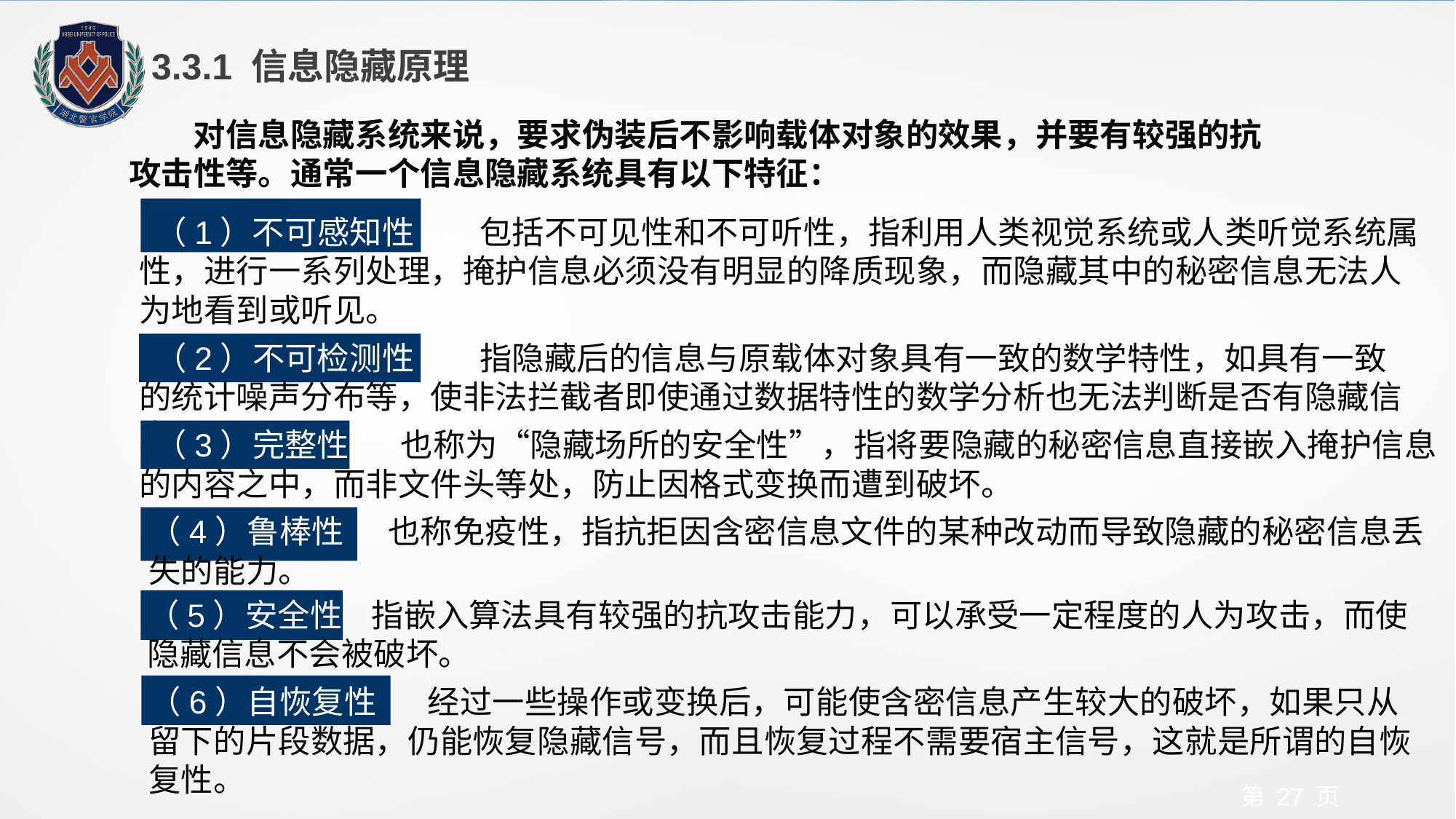

3.3.1 信息隐藏原理
　　对信息隐藏系统来说，要求伪装后不影响载体对象的效果，并要有较强的抗攻击性等。通常一个信息隐藏系统具有以下特征：

 （1）不可感知性         包括不可见性和不可听性，指利用人类视觉系统或人类听觉系统属性，进行一系列处理，掩护信息必须没有明显的降质现象，而隐藏其中的秘密信息无法人为地看到或听见。
 （2）不可检测性         指隐藏后的信息与原载体对象具有一致的数学特性，如具有一致的统计噪声分布等，使非法拦截者即使通过数据特性的数学分析也无法判断是否有隐藏信息。

 （3）完整性       也称为“隐藏场所的安全性”，指将要隐藏的秘密信息直接嵌入掩护信息的内容之中，而非文件头等处，防止因格式变换而遭到破坏。

（4）鲁棒性      也称免疫性，指抗拒因含密信息文件的某种改动而导致隐藏的秘密信息丢失的能力。
（5）安全性    指嵌入算法具有较强的抗攻击能力，可以承受一定程度的人为攻击，而使隐藏信息不会被破坏。

（6）自恢复性       经过一些操作或变换后，可能使含密信息产生较大的破坏，如果只从留下的片段数据，仍能恢复隐藏信号，而且恢复过程不需要宿主信号，这就是所谓的自恢复性。